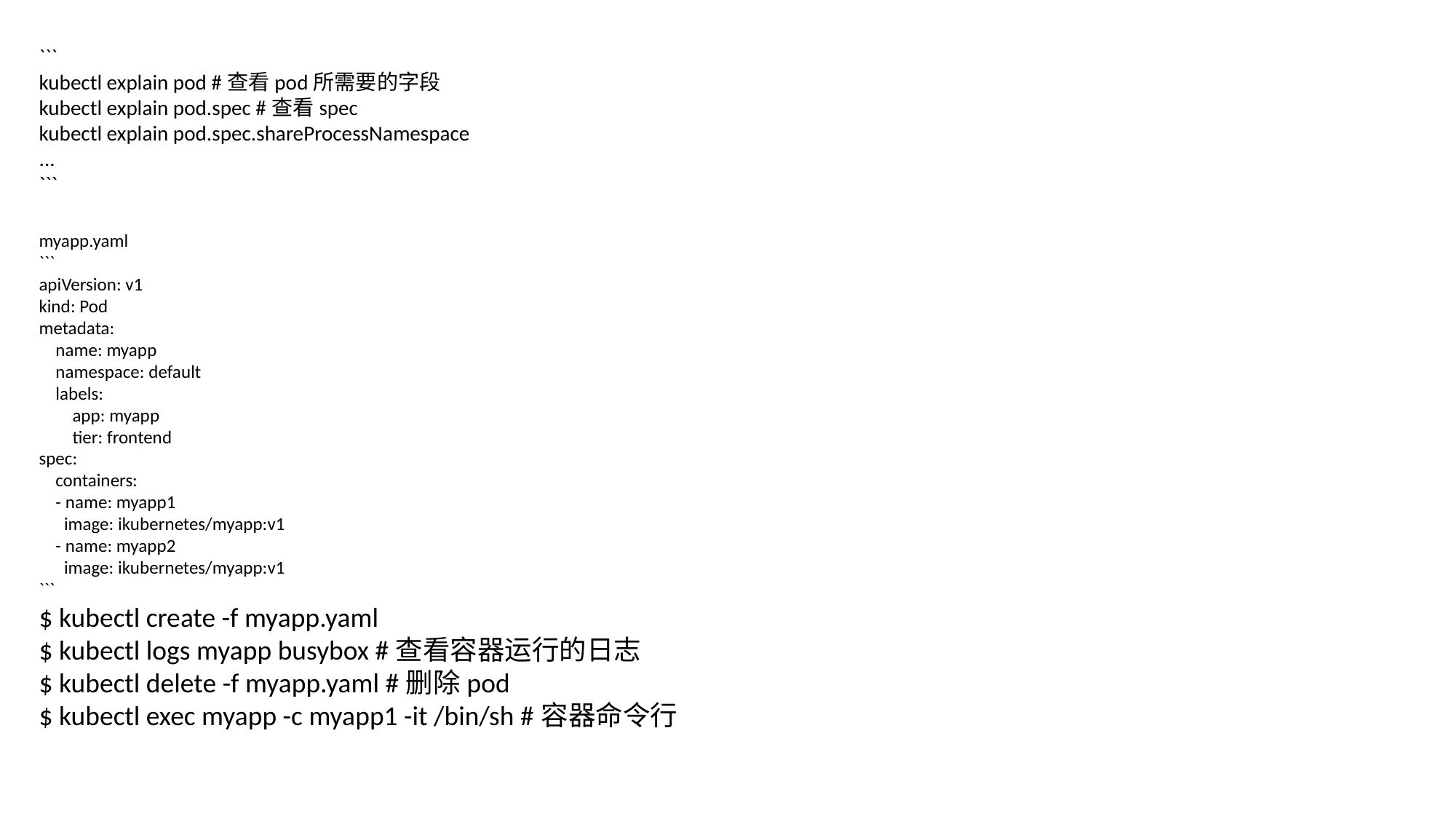

```
kubectl explain pod #查看pod所需要的字段
kubectl explain pod.spec #查看spec
kubectl explain pod.spec.shareProcessNamespace
...
```

myapp.yaml
```
apiVersion: v1
kind: Pod
metadata:
    name: myapp
    namespace: default
    labels:
        app: myapp
        tier: frontend
spec:
    containers:
    - name: myapp1
      image: ikubernetes/myapp:v1
    - name: myapp2
      image: ikubernetes/myapp:v1
```
$ kubectl create -f myapp.yaml
$ kubectl logs myapp busybox #查看容器运行的日志
$ kubectl delete -f myapp.yaml #删除pod
$ kubectl exec myapp -c myapp1 -it /bin/sh #容器命令行